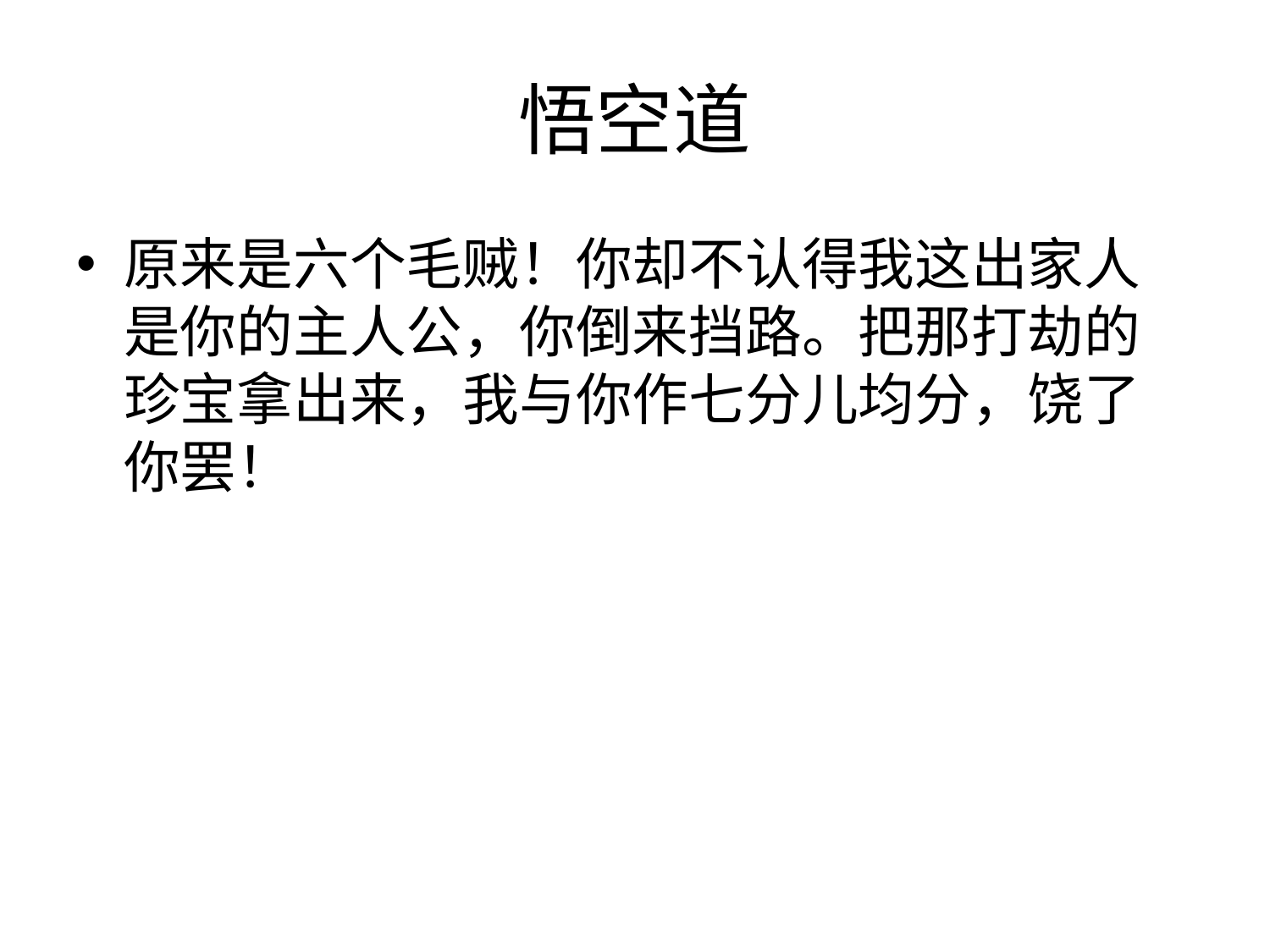

# 悟空道
原来是六个毛贼！你却不认得我这出家人是你的主人公，你倒来挡路。把那打劫的珍宝拿出来，我与你作七分儿均分，饶了你罢！